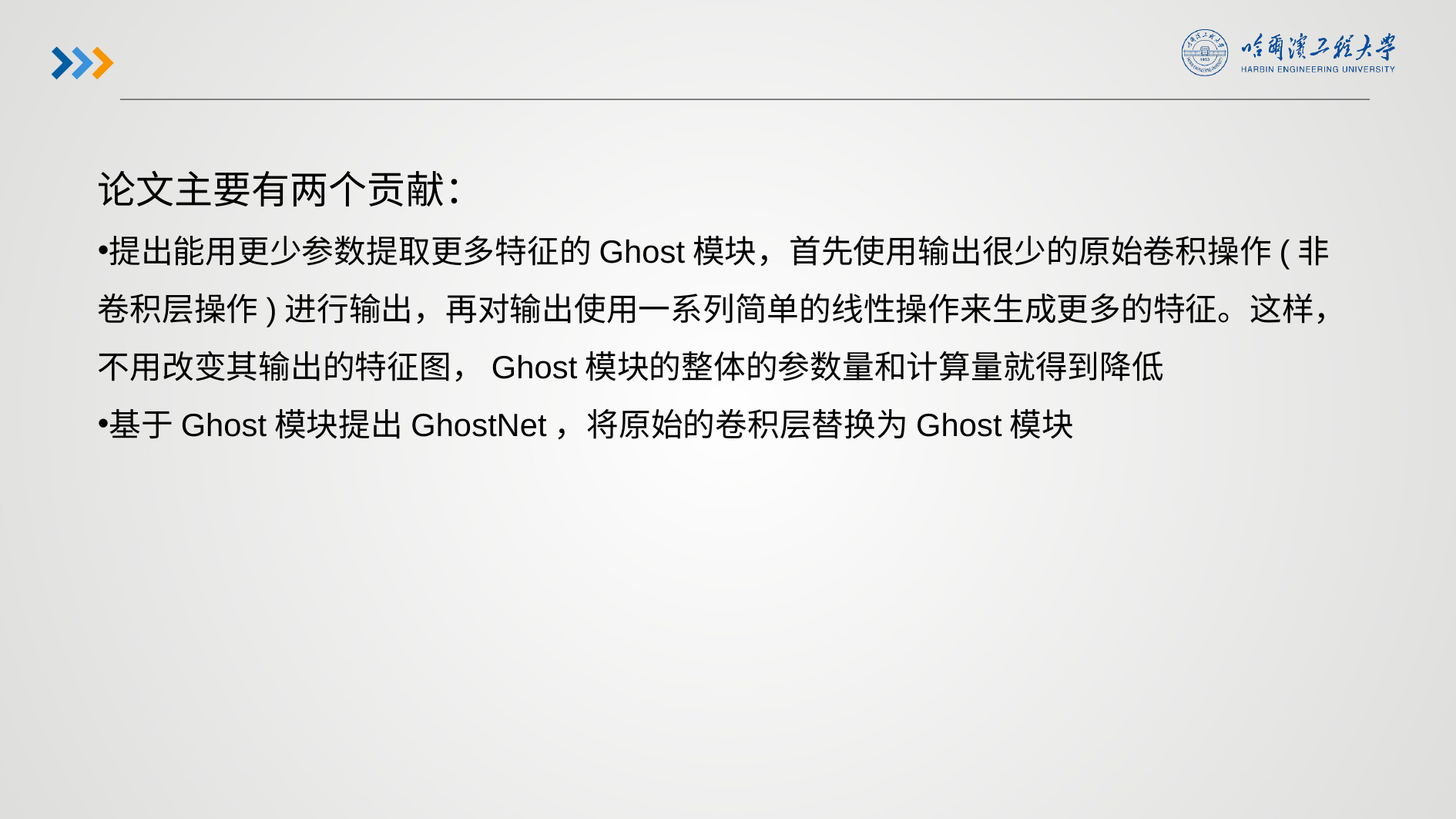

论文主要有两个贡献：
提出能用更少参数提取更多特征的Ghost模块，首先使用输出很少的原始卷积操作(非卷积层操作)进行输出，再对输出使用一系列简单的线性操作来生成更多的特征。这样，不用改变其输出的特征图，Ghost模块的整体的参数量和计算量就得到降低
基于Ghost模块提出GhostNet，将原始的卷积层替换为Ghost模块